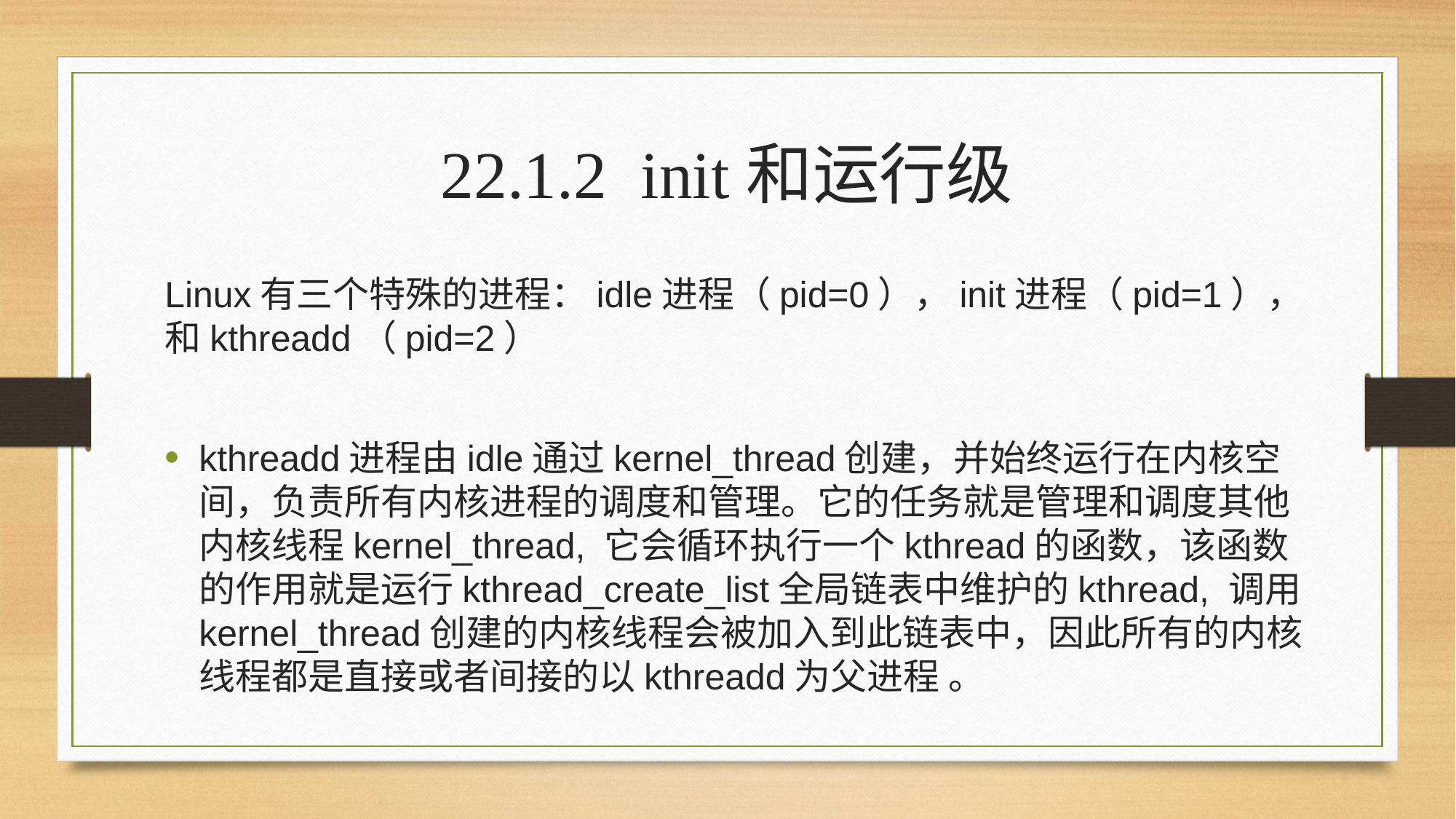

# 22.1.2  init和运行级
Linux有三个特殊的进程：idle进程（pid=0），init进程（pid=1），和kthreadd（pid=2）

kthreadd进程由idle通过kernel_thread创建，并始终运行在内核空间，负责所有内核进程的调度和管理。它的任务就是管理和调度其他内核线程kernel_thread, 它会循环执行一个kthread的函数，该函数的作用就是运行kthread_create_list全局链表中维护的kthread, 调用kernel_thread创建的内核线程会被加入到此链表中，因此所有的内核线程都是直接或者间接的以kthreadd为父进程 。